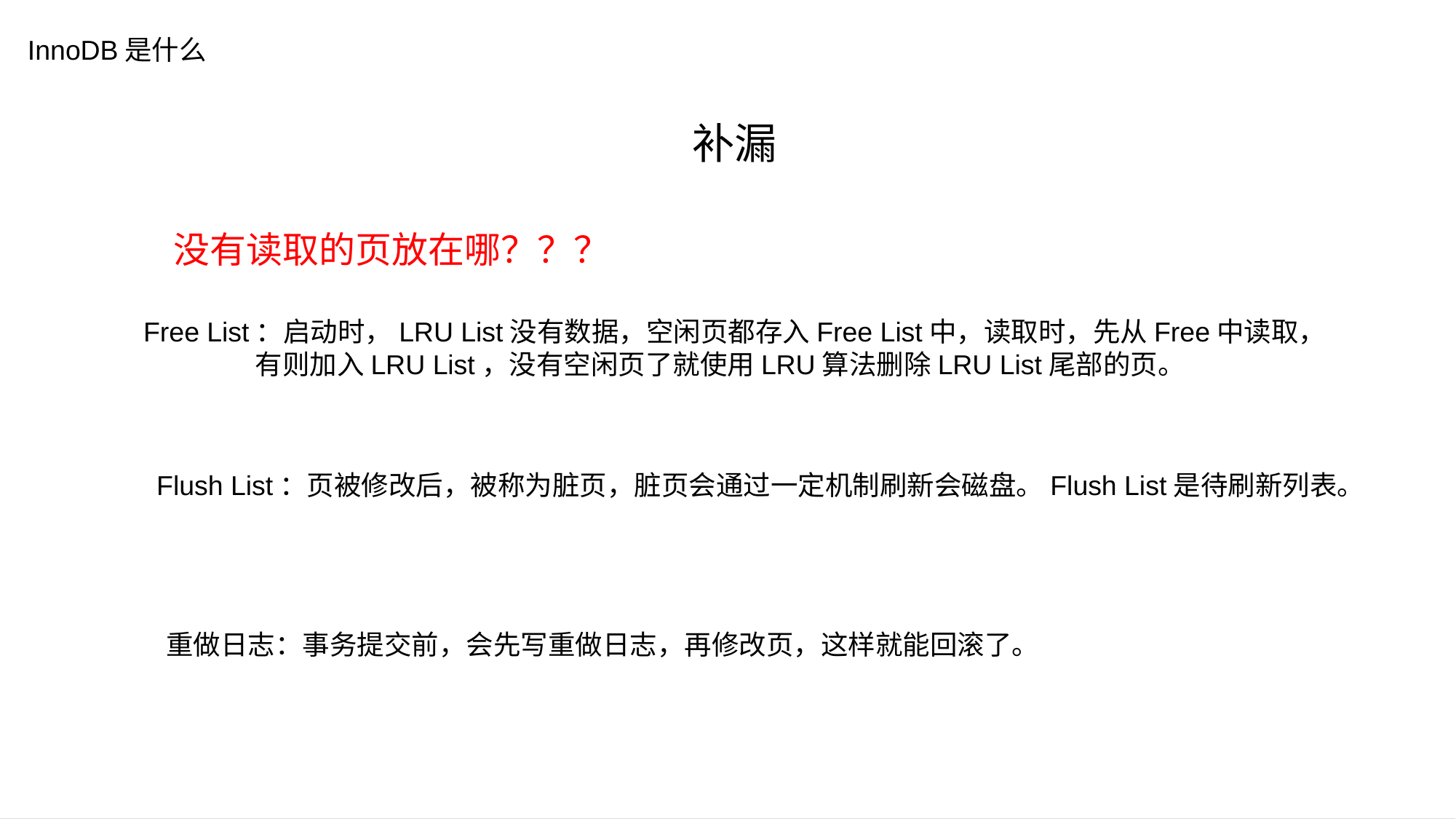

InnoDB是什么
补漏
没有读取的页放在哪？？？
Free List：启动时，LRU List没有数据，空闲页都存入Free List中，读取时，先从Free中读取，
                 有则加入LRU List，没有空闲页了就使用LRU算法删除LRU List尾部的页。
# 空白演示
在此输入您的封面副标题
Flush List：页被修改后，被称为脏页，脏页会通过一定机制刷新会磁盘。Flush List是待刷新列表。
重做日志：事务提交前，会先写重做日志，再修改页，这样就能回滚了。